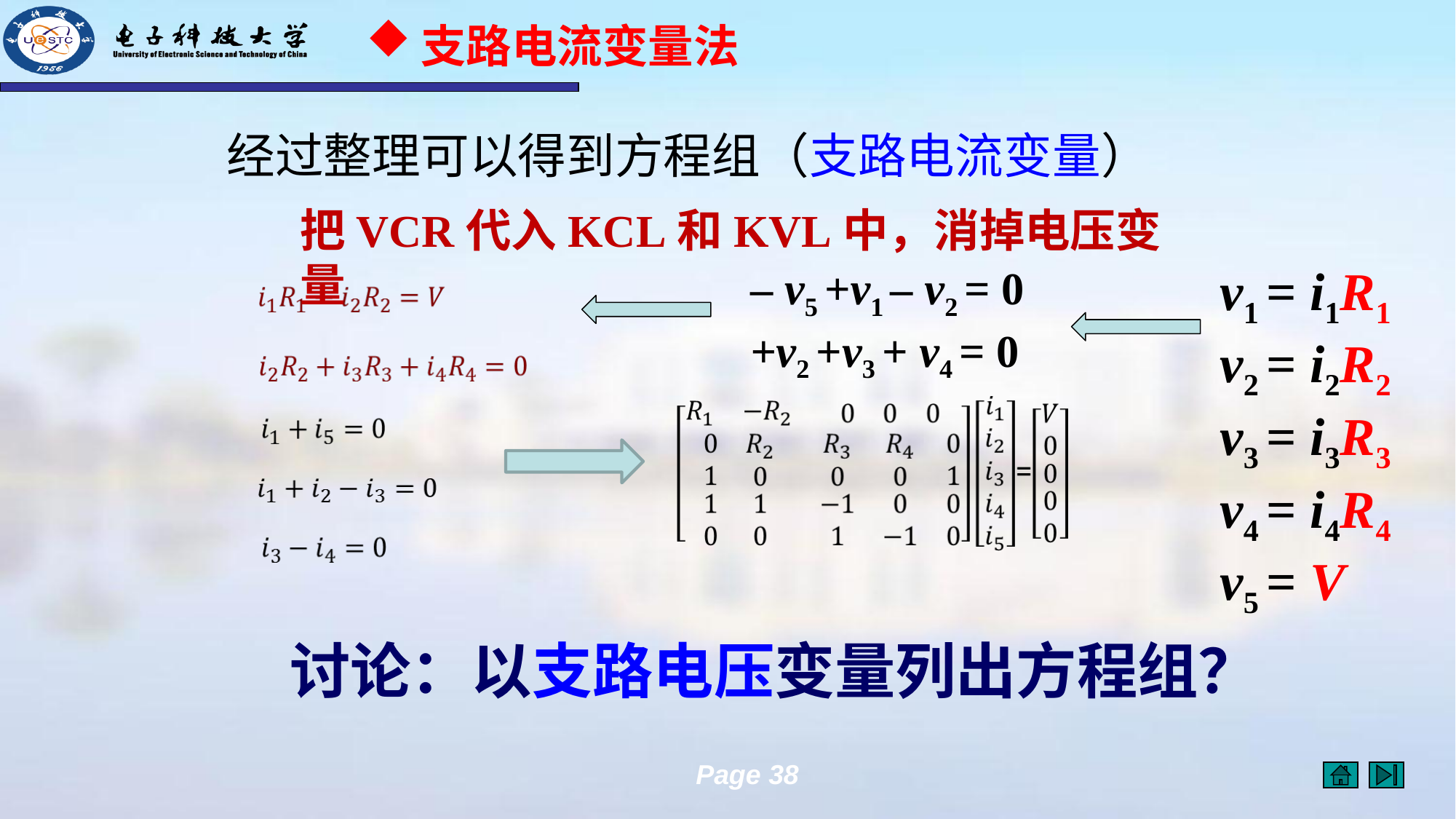

支路电流变量法
经过整理可以得到方程组（支路电流变量）
把VCR代入KCL和KVL中，消掉电压变量
v1 = i1R1
v2 = i2R2
v3 = i3R3
v4 = i4R4
v5 = V

– v5 +v1 – v2 = 0
+v2 +v3 + v4 = 0

讨论：以支路电压变量列出方程组？